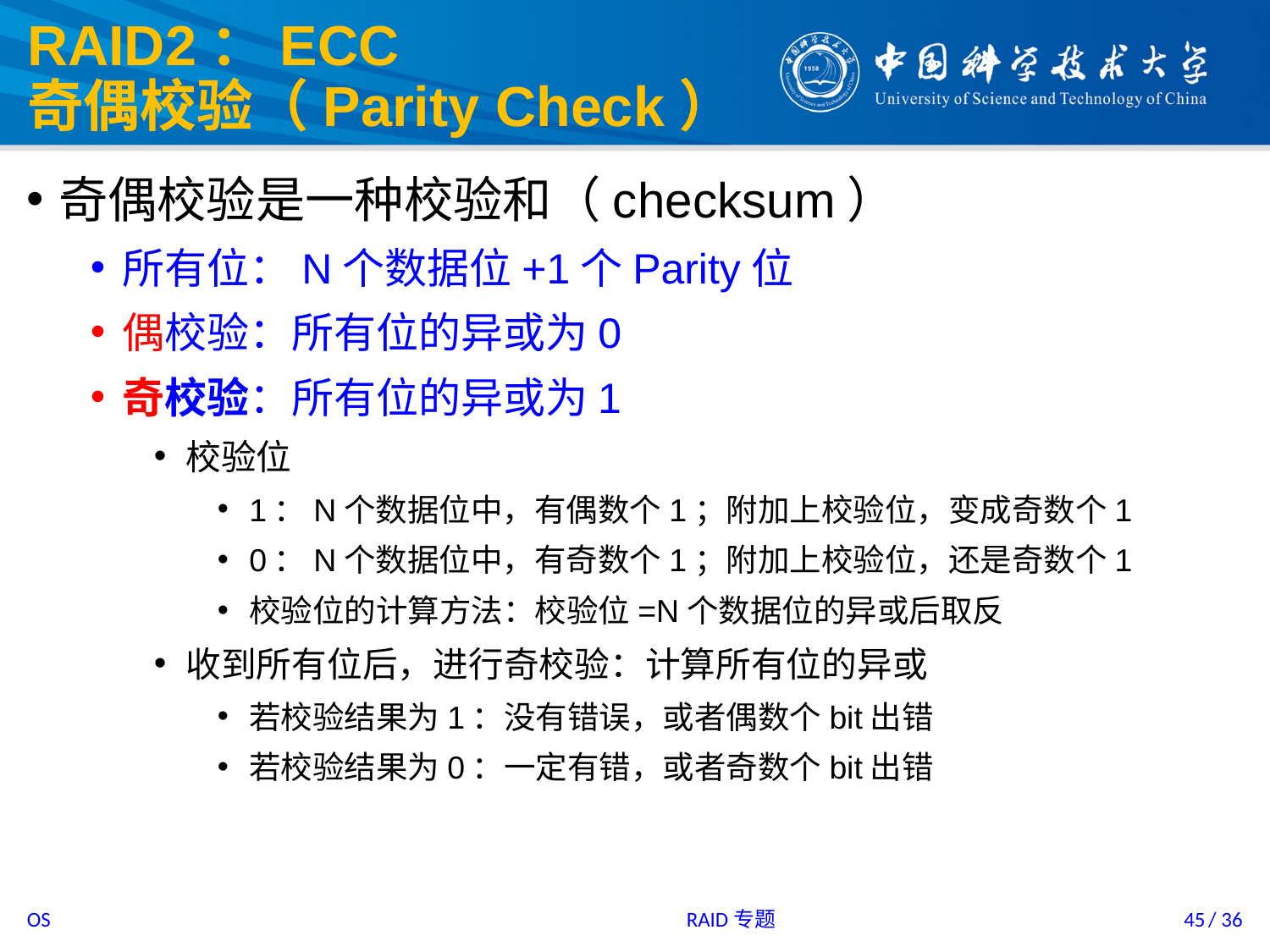

# RAID2：ECC 奇偶校验（Parity Check）
奇偶校验是一种校验和（checksum）
所有位：N个数据位+1个Parity位
偶校验：所有位的异或为0
奇校验：所有位的异或为1
校验位
1：N个数据位中，有偶数个1；附加上校验位，变成奇数个1
0：N个数据位中，有奇数个1；附加上校验位，还是奇数个1
校验位的计算方法：校验位=N个数据位的异或后取反
收到所有位后，进行奇校验：计算所有位的异或
若校验结果为1：没有错误，或者偶数个bit出错
若校验结果为0：一定有错，或者奇数个bit出错

RAID专题
45